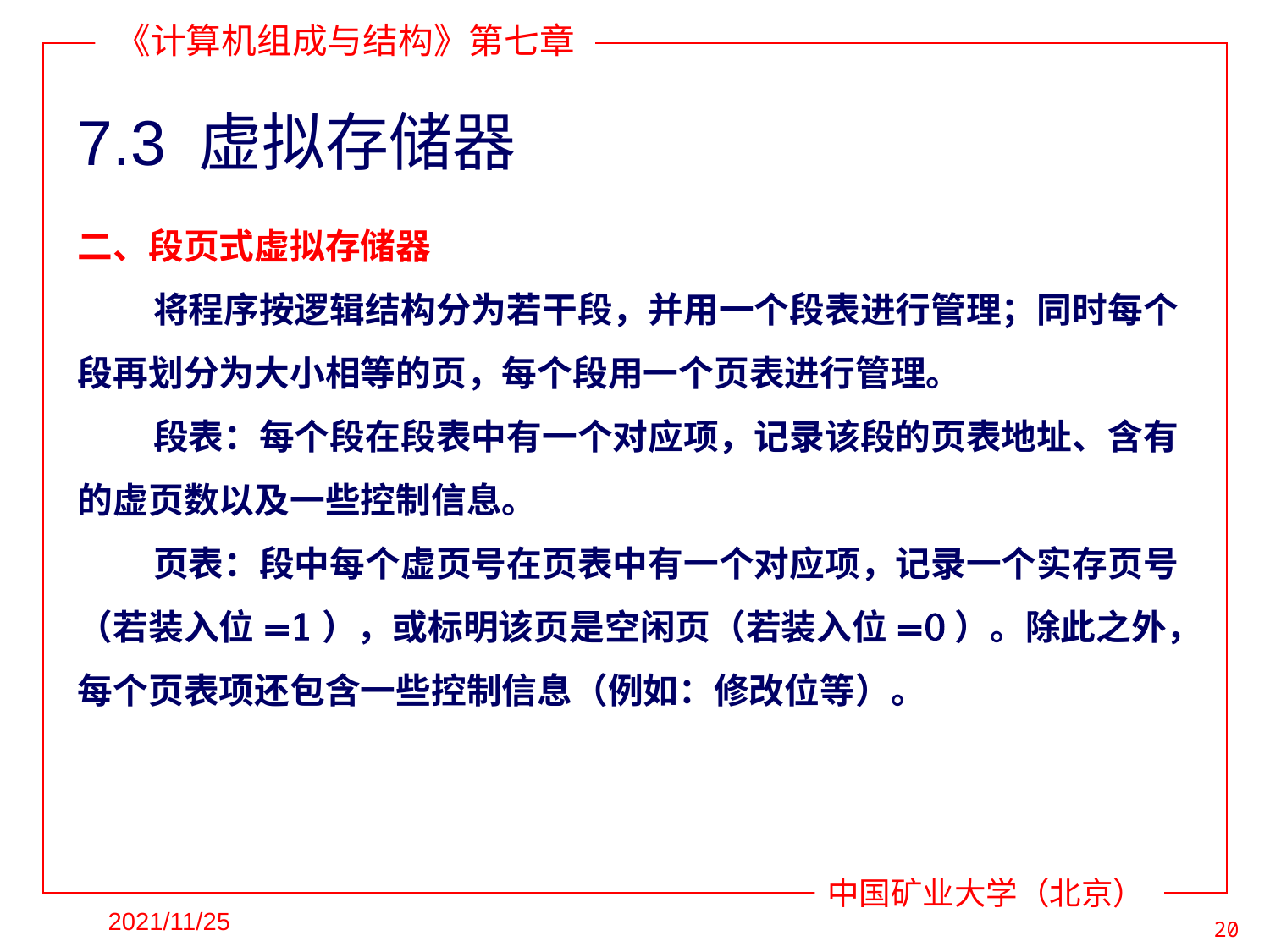

# 7.3 虚拟存储器
二、段页式虚拟存储器
将程序按逻辑结构分为若干段，并用一个段表进行管理；同时每个段再划分为大小相等的页，每个段用一个页表进行管理。
段表：每个段在段表中有一个对应项，记录该段的页表地址、含有的虚页数以及一些控制信息。
页表：段中每个虚页号在页表中有一个对应项，记录一个实存页号（若装入位=1），或标明该页是空闲页（若装入位=0）。除此之外，每个页表项还包含一些控制信息（例如：修改位等）。
2021/11/25